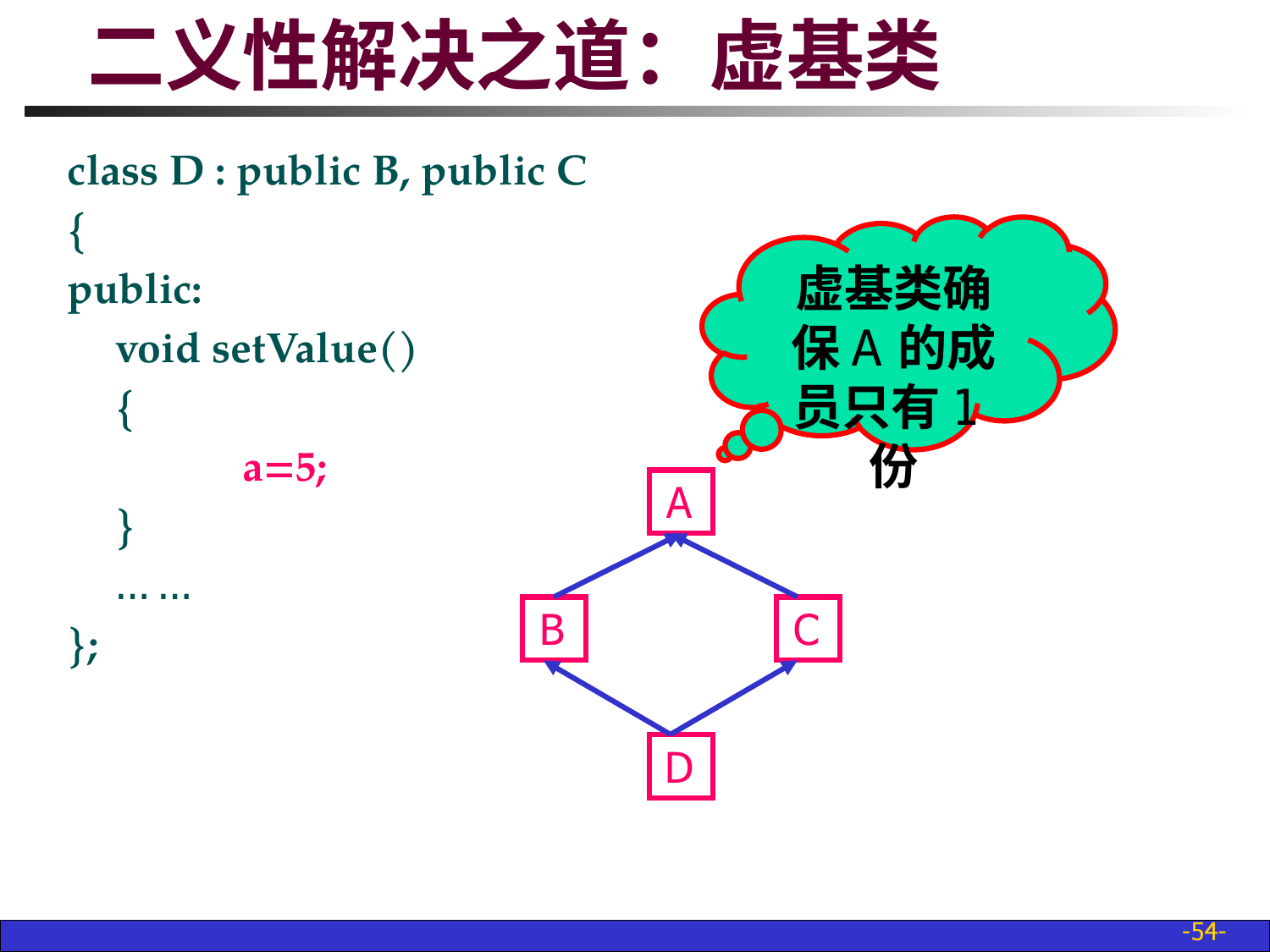

# 二义性解决之道：虚基类
class D : public B, public C
{
public:
	void setValue()
	{
		a=5;
	}
	……
};
虚基类确保A的成员只有1份
A
B
C
D

-54-